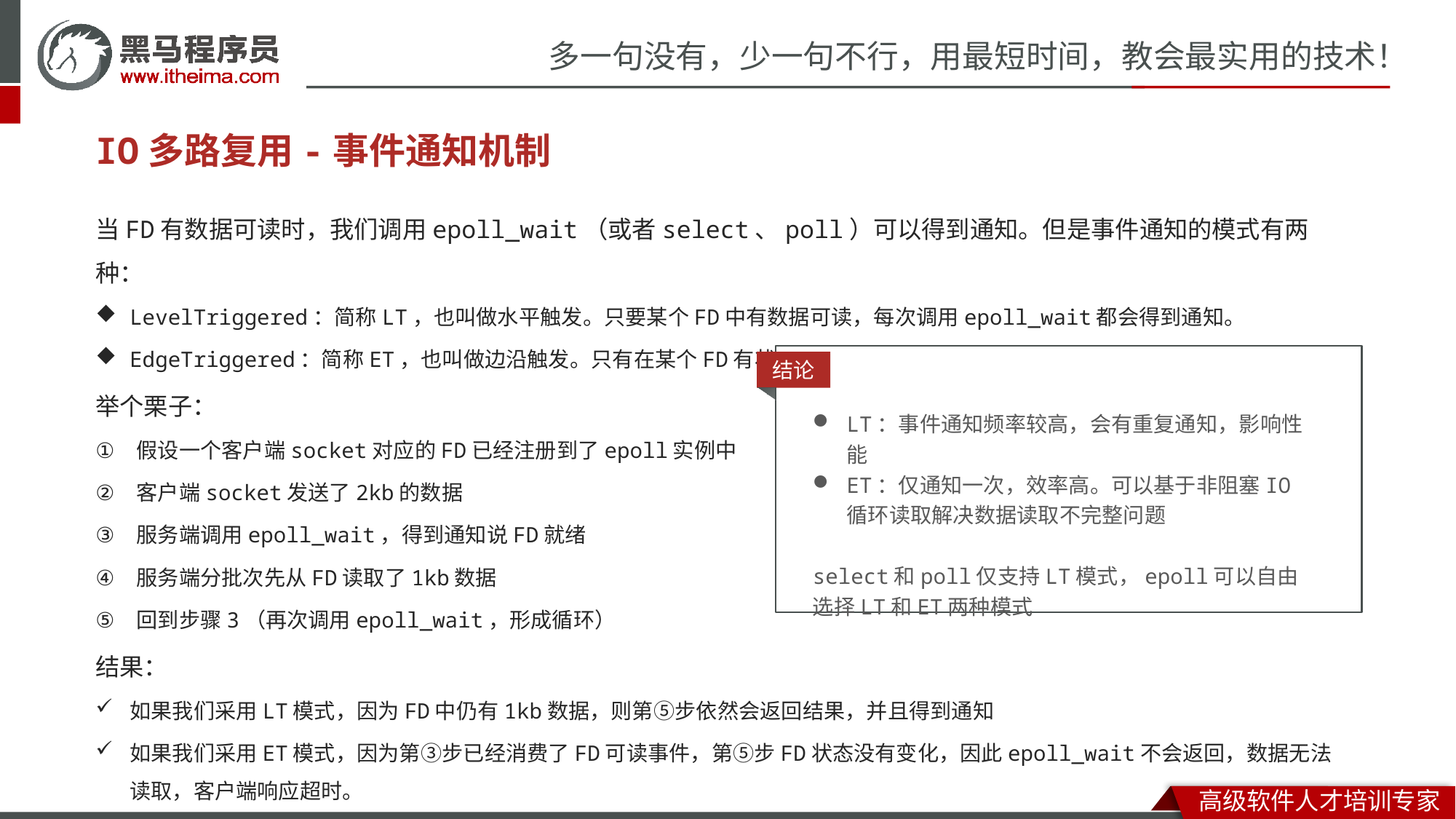

# IO多路复用-事件通知机制
当FD有数据可读时，我们调用epoll_wait（或者select、poll）可以得到通知。但是事件通知的模式有两种：
LevelTriggered：简称LT，也叫做水平触发。只要某个FD中有数据可读，每次调用epoll_wait都会得到通知。
EdgeTriggered：简称ET，也叫做边沿触发。只有在某个FD有状态变化时，调用epoll_wait才会被通知。
举个栗子：
假设一个客户端socket对应的FD已经注册到了epoll实例中
客户端socket发送了2kb的数据
服务端调用epoll_wait，得到通知说FD就绪
服务端分批次先从FD读取了1kb数据
回到步骤3（再次调用epoll_wait，形成循环）
结果：
如果我们采用LT模式，因为FD中仍有1kb数据，则第⑤步依然会返回结果，并且得到通知
如果我们采用ET模式，因为第③步已经消费了FD可读事件，第⑤步FD状态没有变化，因此epoll_wait不会返回，数据无法读取，客户端响应超时。

结论

LT：事件通知频率较高，会有重复通知，影响性能
ET：仅通知一次，效率高。可以基于非阻塞IO循环读取解决数据读取不完整问题

select和poll仅支持LT模式，epoll可以自由选择LT和ET两种模式